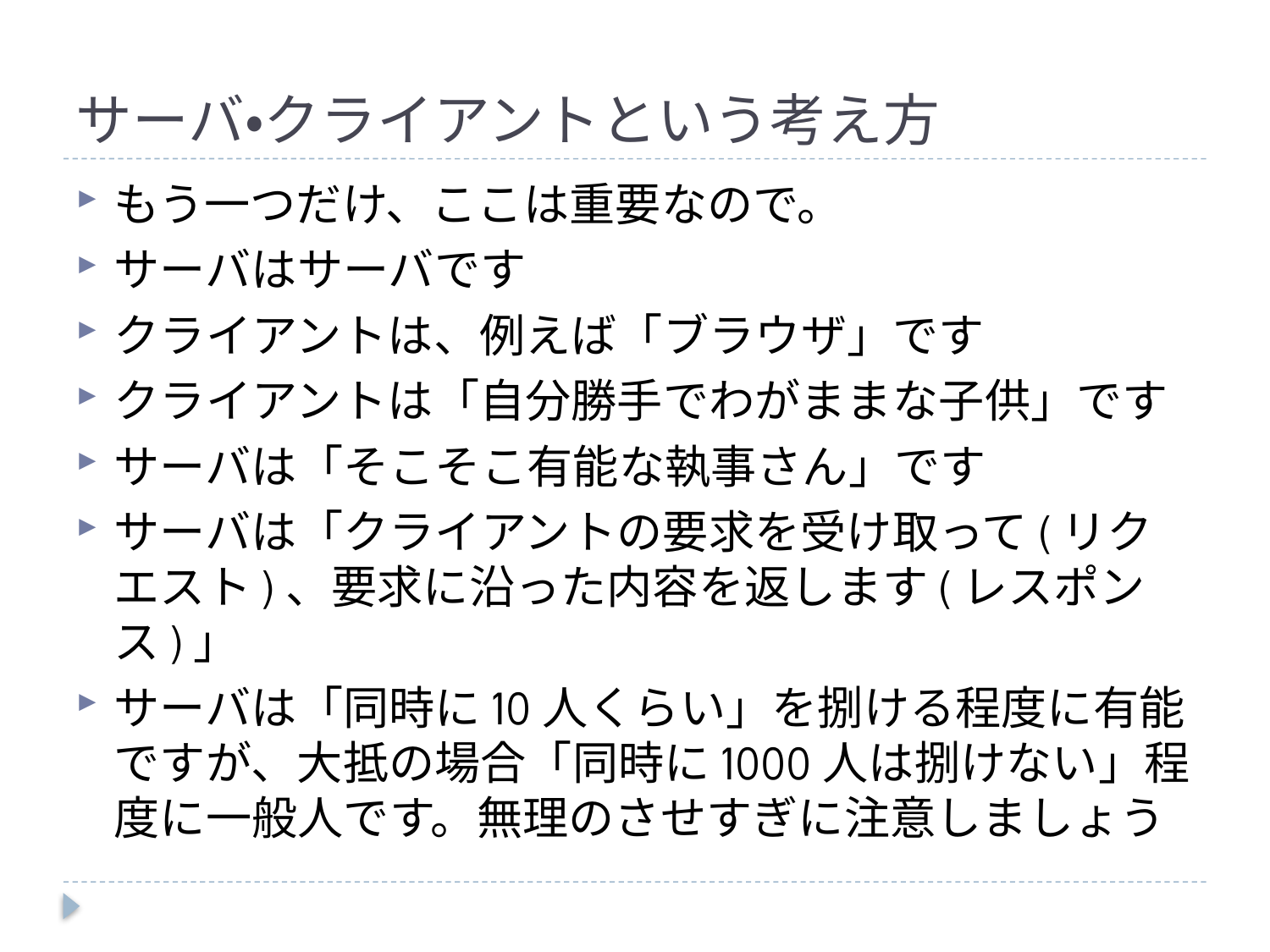

# サーバ・クライアントという考え方
もう一つだけ、ここは重要なので。
サーバはサーバです
クライアントは、例えば「ブラウザ」です
クライアントは「自分勝手でわがままな子供」です
サーバは「そこそこ有能な執事さん」です
サーバは「クライアントの要求を受け取って(リクエスト)、要求に沿った内容を返します(レスポンス)」
サーバは「同時に10人くらい」を捌ける程度に有能ですが、大抵の場合「同時に1000人は捌けない」程度に一般人です。無理のさせすぎに注意しましょう